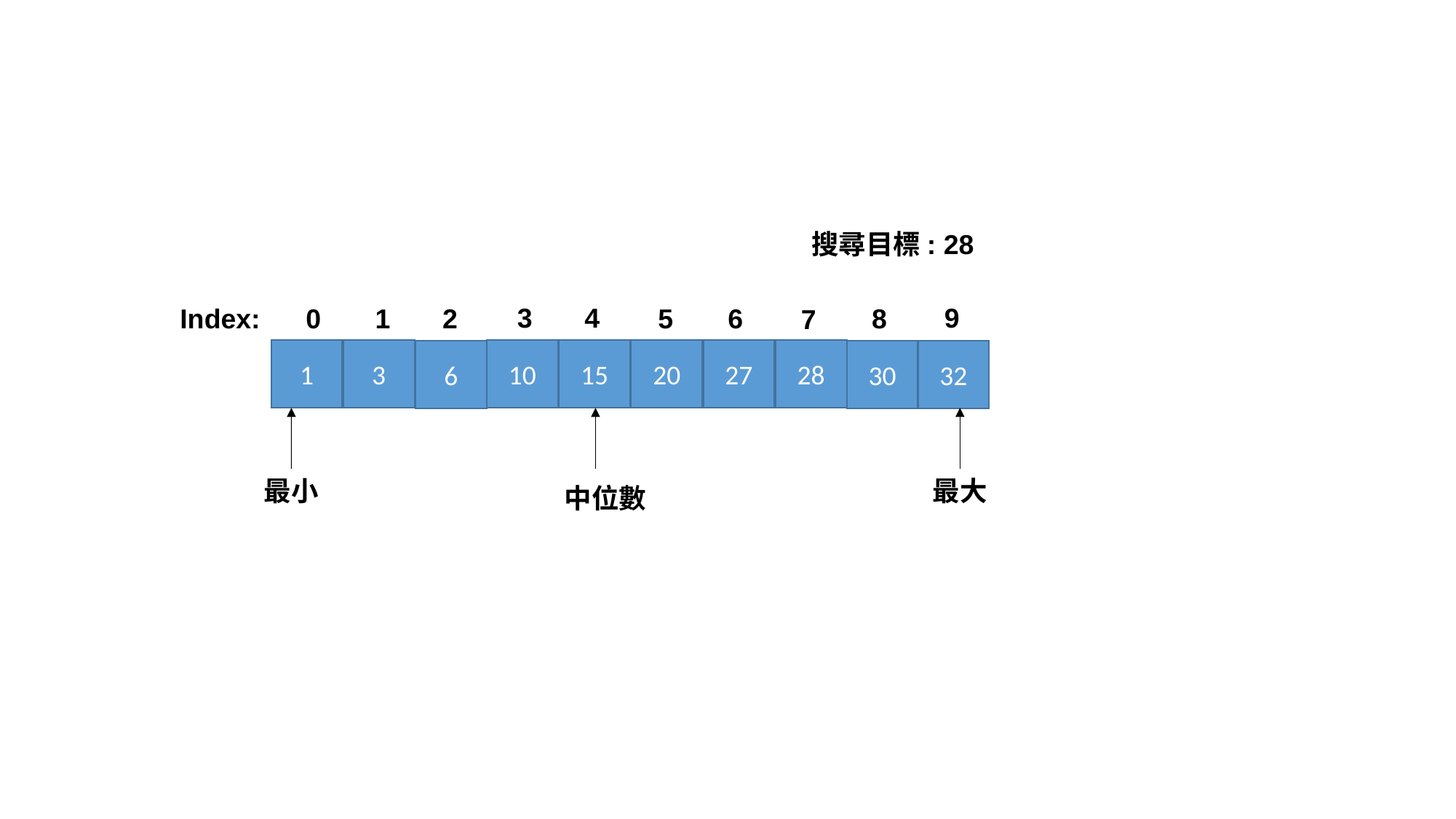

搜尋目標: 28
3
4
9
Index:      0
1
2
5
6
8
7
3
10
15
20
27
28
1
6
30
32
最小
最大
中位數